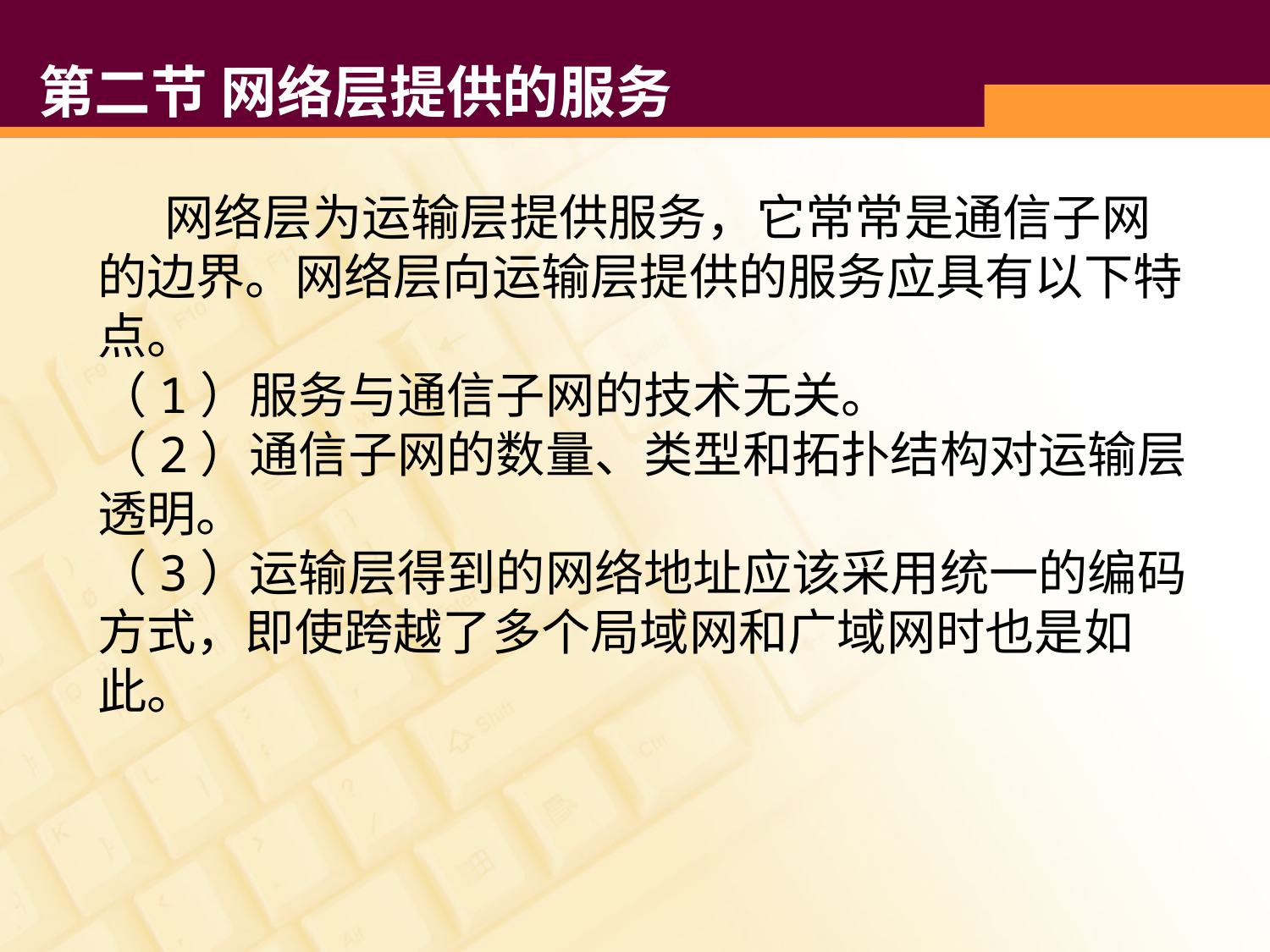

# 第二节 网络层提供的服务
    网络层为运输层提供服务，它常常是通信子网的边界。网络层向运输层提供的服务应具有以下特点。
（1）服务与通信子网的技术无关。
（2）通信子网的数量、类型和拓扑结构对运输层透明。
（3）运输层得到的网络地址应该采用统一的编码方式，即使跨越了多个局域网和广域网时也是如此。